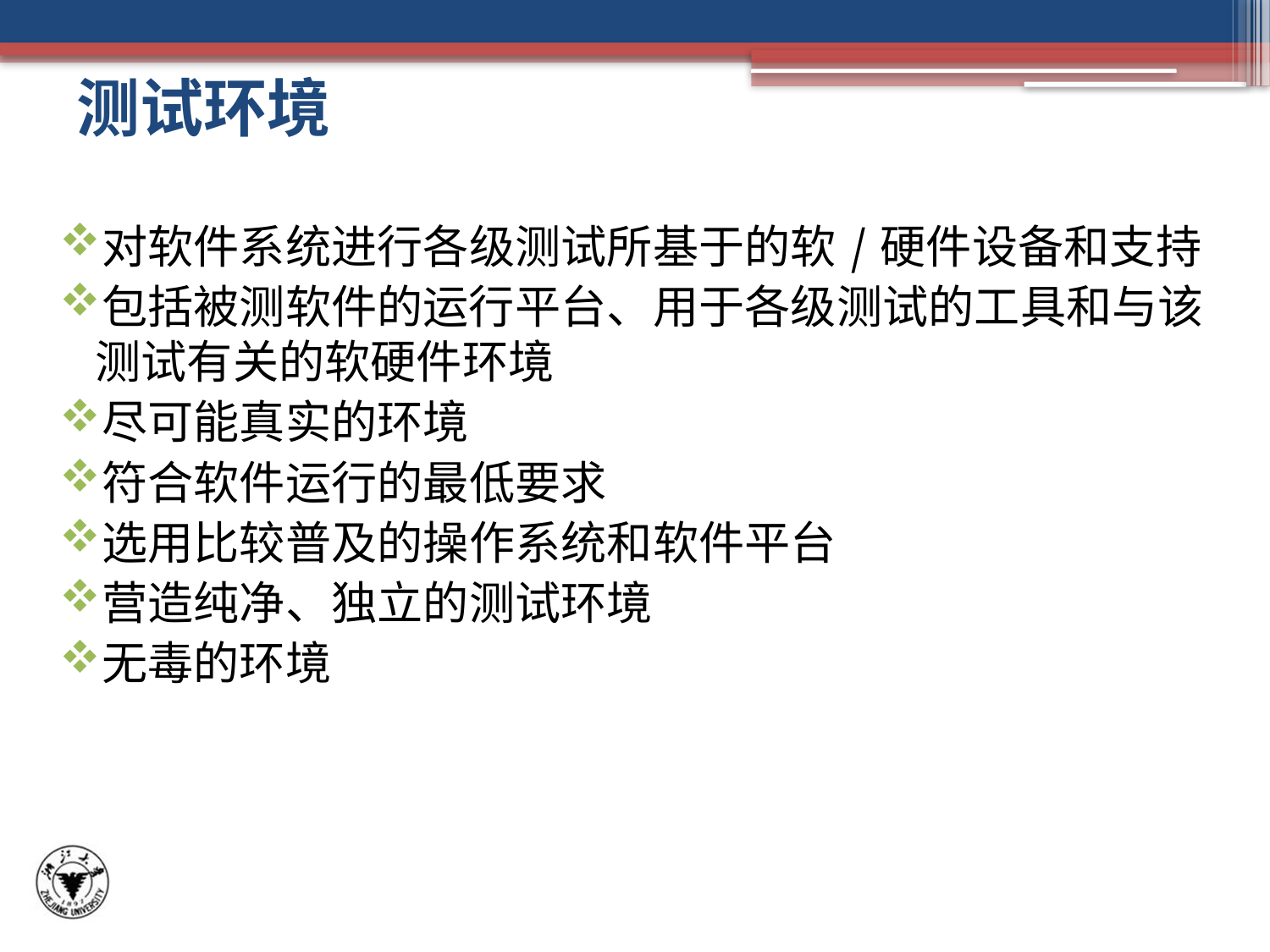

# 测试环境
对软件系统进行各级测试所基于的软/硬件设备和支持
包括被测软件的运行平台、用于各级测试的工具和与该测试有关的软硬件环境
尽可能真实的环境
符合软件运行的最低要求
选用比较普及的操作系统和软件平台
营造纯净、独立的测试环境
无毒的环境